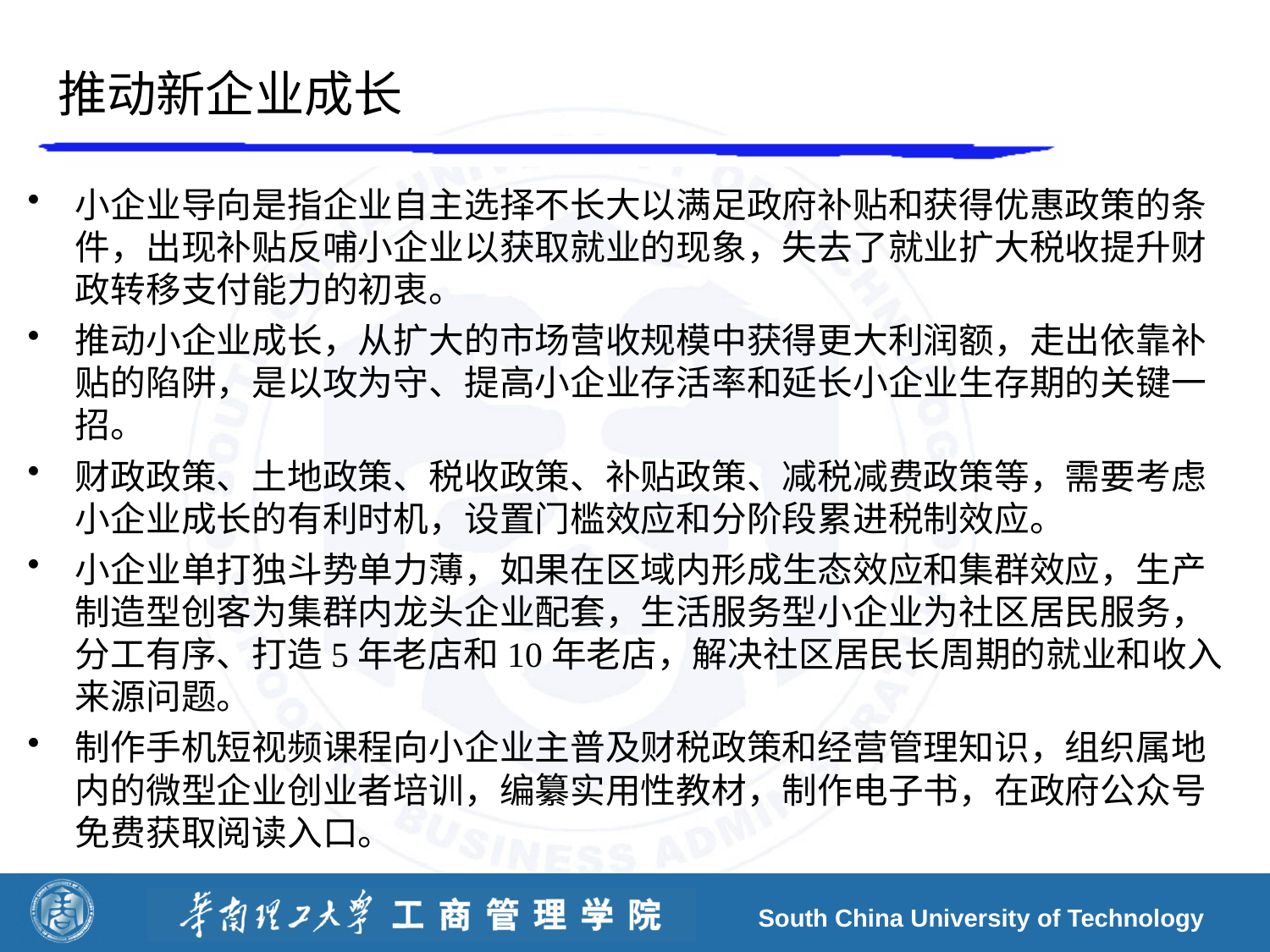

# 推动新企业成长
小企业导向是指企业自主选择不长大以满足政府补贴和获得优惠政策的条件，出现补贴反哺小企业以获取就业的现象，失去了就业扩大税收提升财政转移支付能力的初衷。
推动小企业成长，从扩大的市场营收规模中获得更大利润额，走出依靠补贴的陷阱，是以攻为守、提高小企业存活率和延长小企业生存期的关键一招。
财政政策、土地政策、税收政策、补贴政策、减税减费政策等，需要考虑小企业成长的有利时机，设置门槛效应和分阶段累进税制效应。
小企业单打独斗势单力薄，如果在区域内形成生态效应和集群效应，生产制造型创客为集群内龙头企业配套，生活服务型小企业为社区居民服务，分工有序、打造5年老店和10年老店，解决社区居民长周期的就业和收入来源问题。
制作手机短视频课程向小企业主普及财税政策和经营管理知识，组织属地内的微型企业创业者培训，编纂实用性教材，制作电子书，在政府公众号免费获取阅读入口。

South China University of Technology